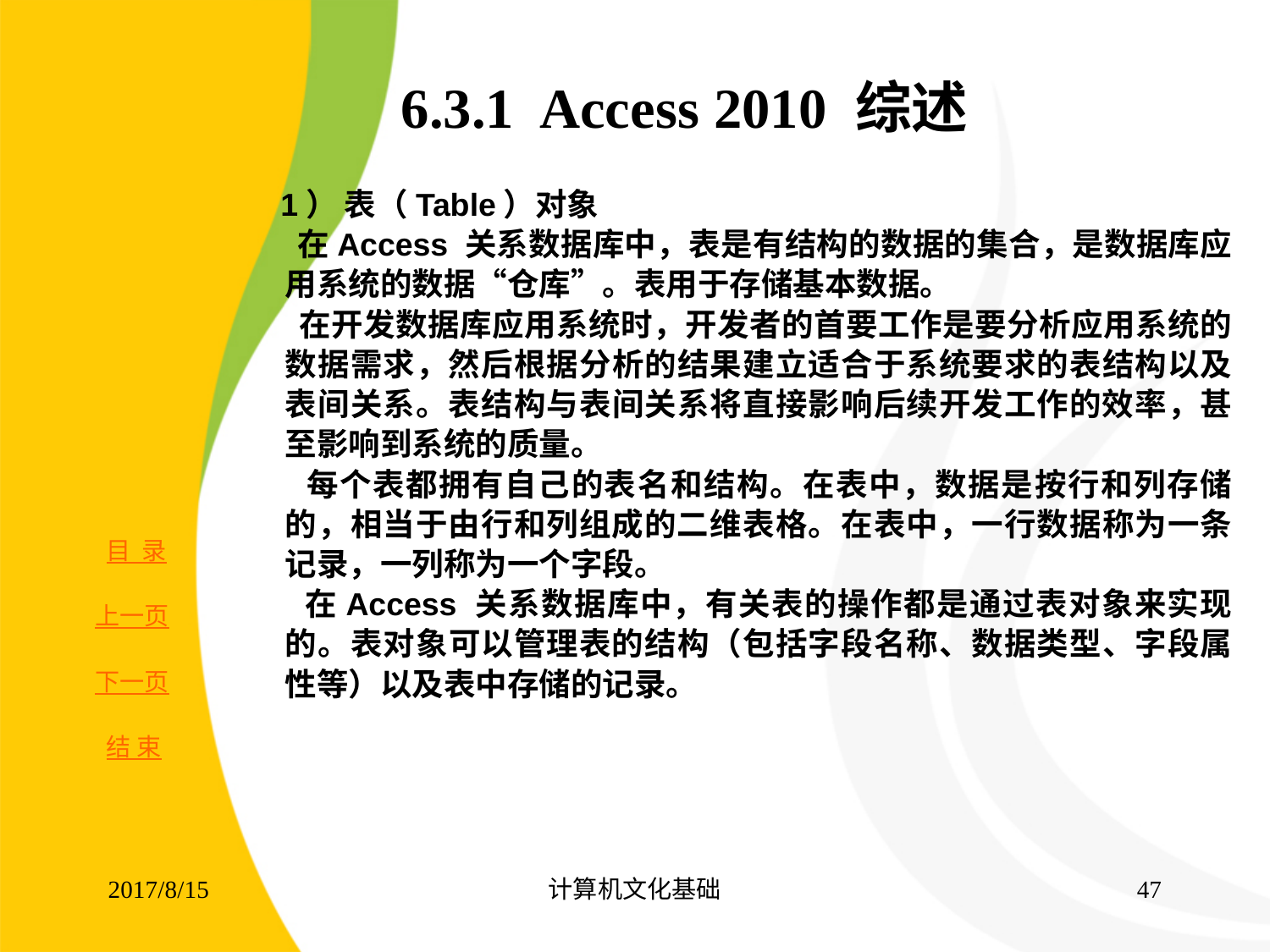

# 6.3.1  Access 2010 综述
      1） 表（Table）对象
       在Access 关系数据库中，表是有结构的数据的集合，是数据库应用系统的数据“仓库”。表用于存储基本数据。
       在开发数据库应用系统时，开发者的首要工作是要分析应用系统的数据需求，然后根据分析的结果建立适合于系统要求的表结构以及表间关系。表结构与表间关系将直接影响后续开发工作的效率，甚至影响到系统的质量。
       每个表都拥有自己的表名和结构。在表中，数据是按行和列存储的，相当于由行和列组成的二维表格。在表中，一行数据称为一条记录，一列称为一个字段。
       在Access 关系数据库中，有关表的操作都是通过表对象来实现的。表对象可以管理表的结构（包括字段名称、数据类型、字段属性等）以及表中存储的记录。
2017/8/15
计算机文化基础
47